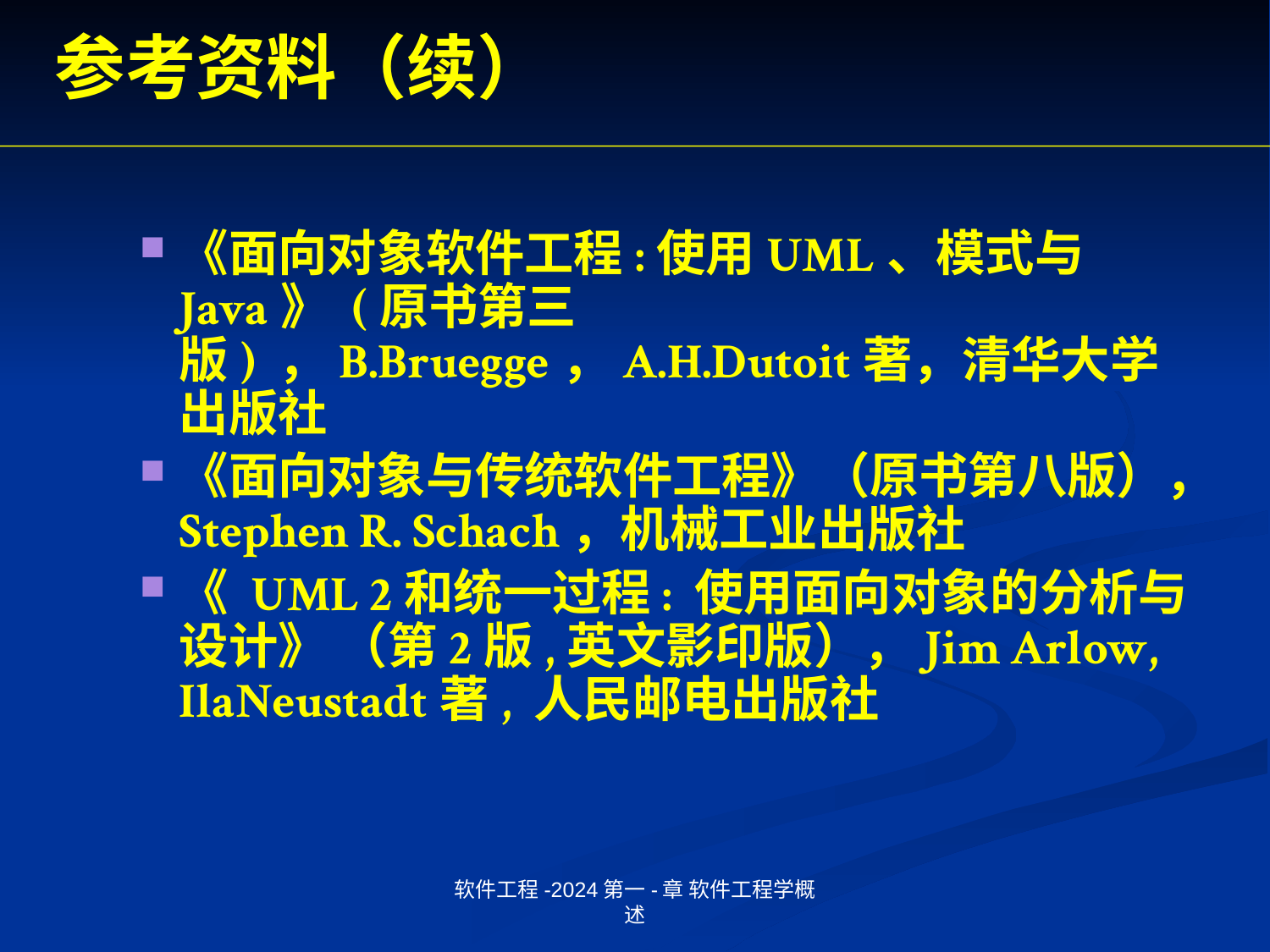

# 参考资料（续）

《面向对象软件工程:使用UML、模式与Java》 (原书第三版) ，B.Bruegge，A.H.Dutoit著，清华大学出版社
《面向对象与传统软件工程》（原书第八版），Stephen R. Schach，机械工业出版社
《 UML 2和统一过程: 使用面向对象的分析与设计》 （第2版,英文影印版），Jim Arlow, IlaNeustadt著, 人民邮电出版社
软件工程-2024第一-章 软件工程学概述
4